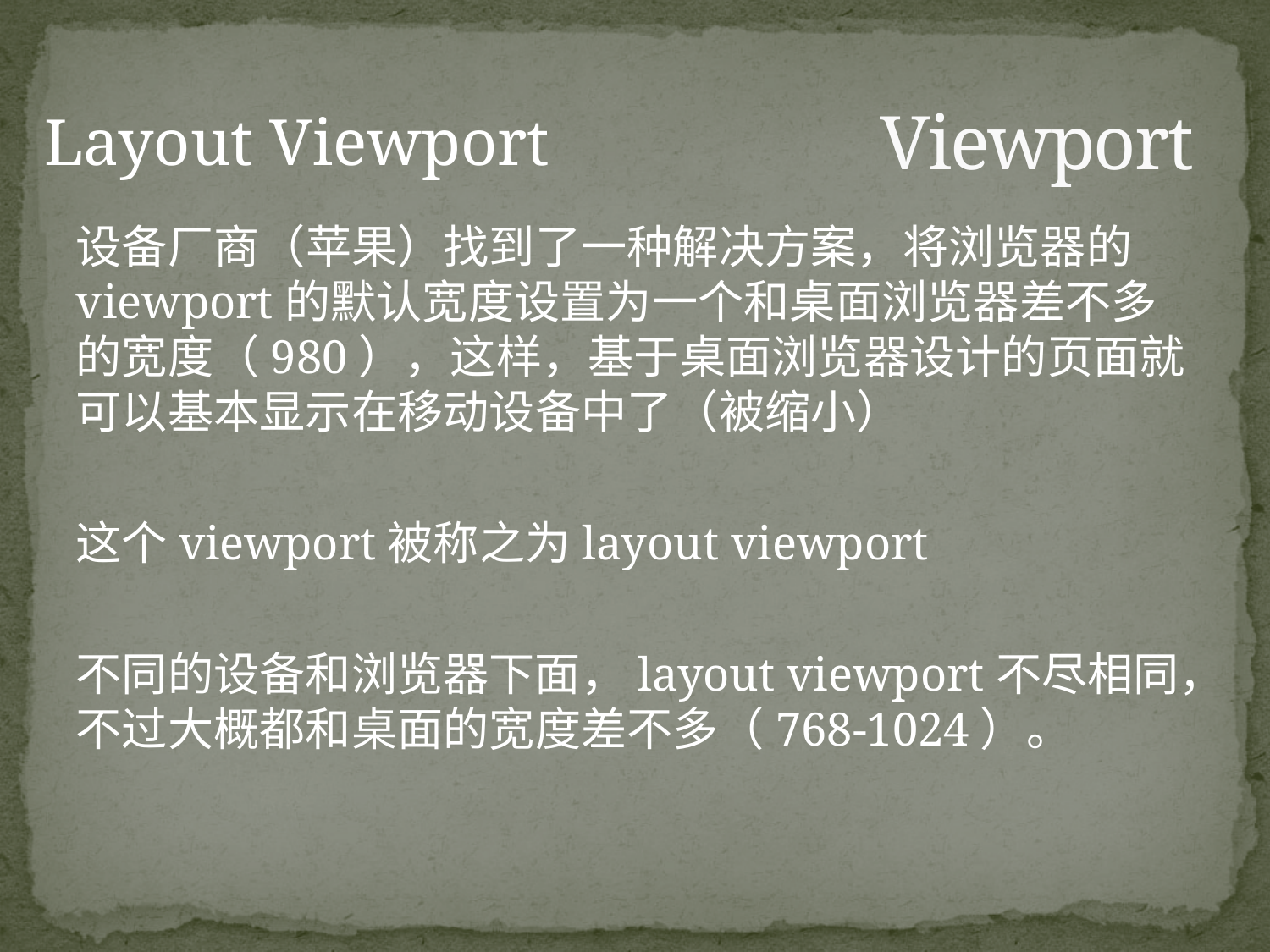

# Viewport
Layout Viewport
设备厂商（苹果）找到了一种解决方案，将浏览器的viewport的默认宽度设置为一个和桌面浏览器差不多的宽度（980），这样，基于桌面浏览器设计的页面就可以基本显示在移动设备中了（被缩小）

这个viewport被称之为layout viewport

不同的设备和浏览器下面，layout viewport不尽相同，不过大概都和桌面的宽度差不多（768-1024）。